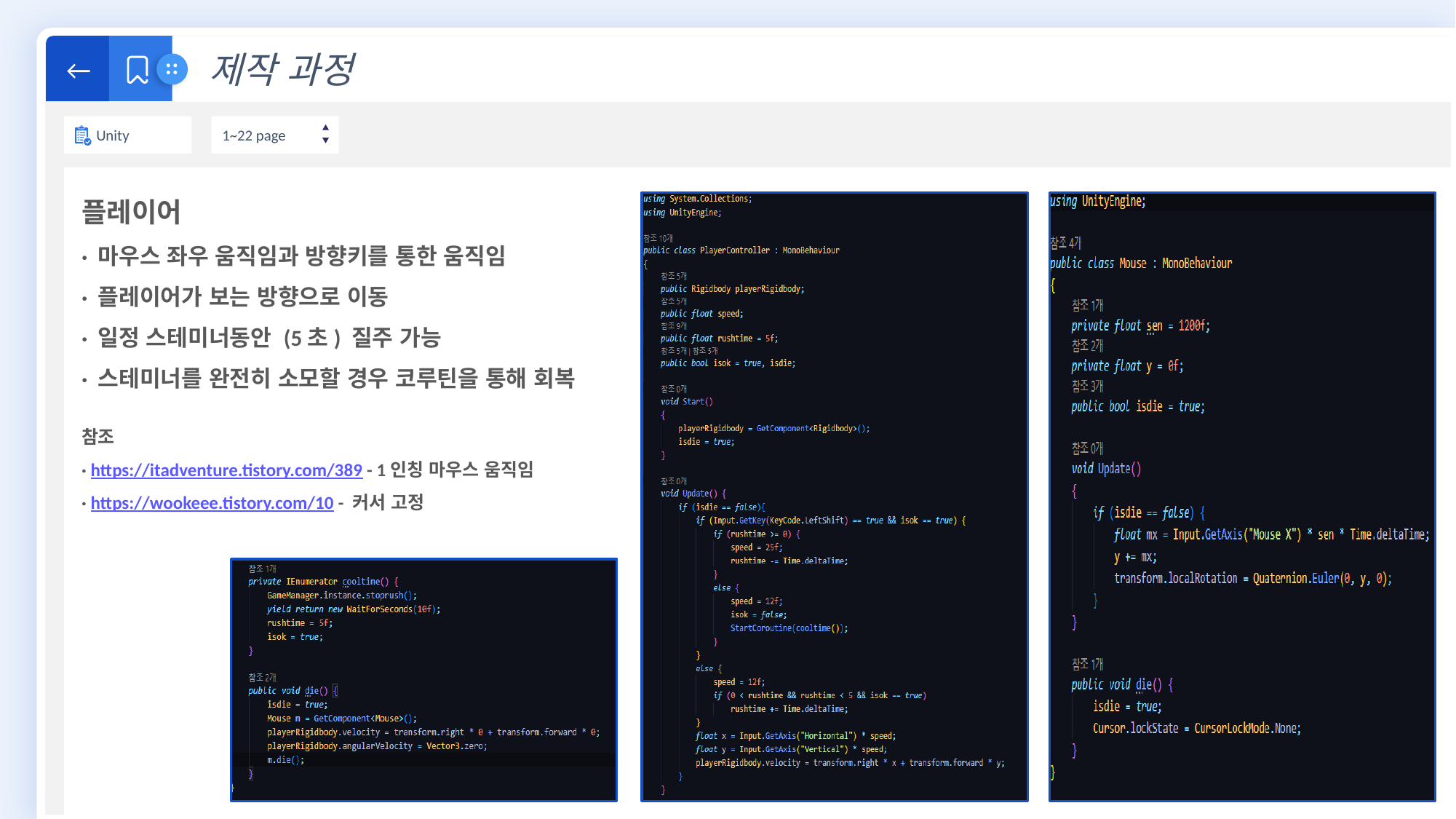

←

제작 과정
Unity
1~22 page

플레이어
· 마우스 좌우 움직임과 방향키를 통한 움직임
· 플레이어가 보는 방향으로 이동
· 일정 스테미너동안 (5초) 질주 가능
· 스테미너를 완전히 소모할 경우 코루틴을 통해 회복

참조
· https://itadventure.tistory.com/389 - 1인칭 마우스 움직임
· https://wookeee.tistory.com/10 - 커서 고정